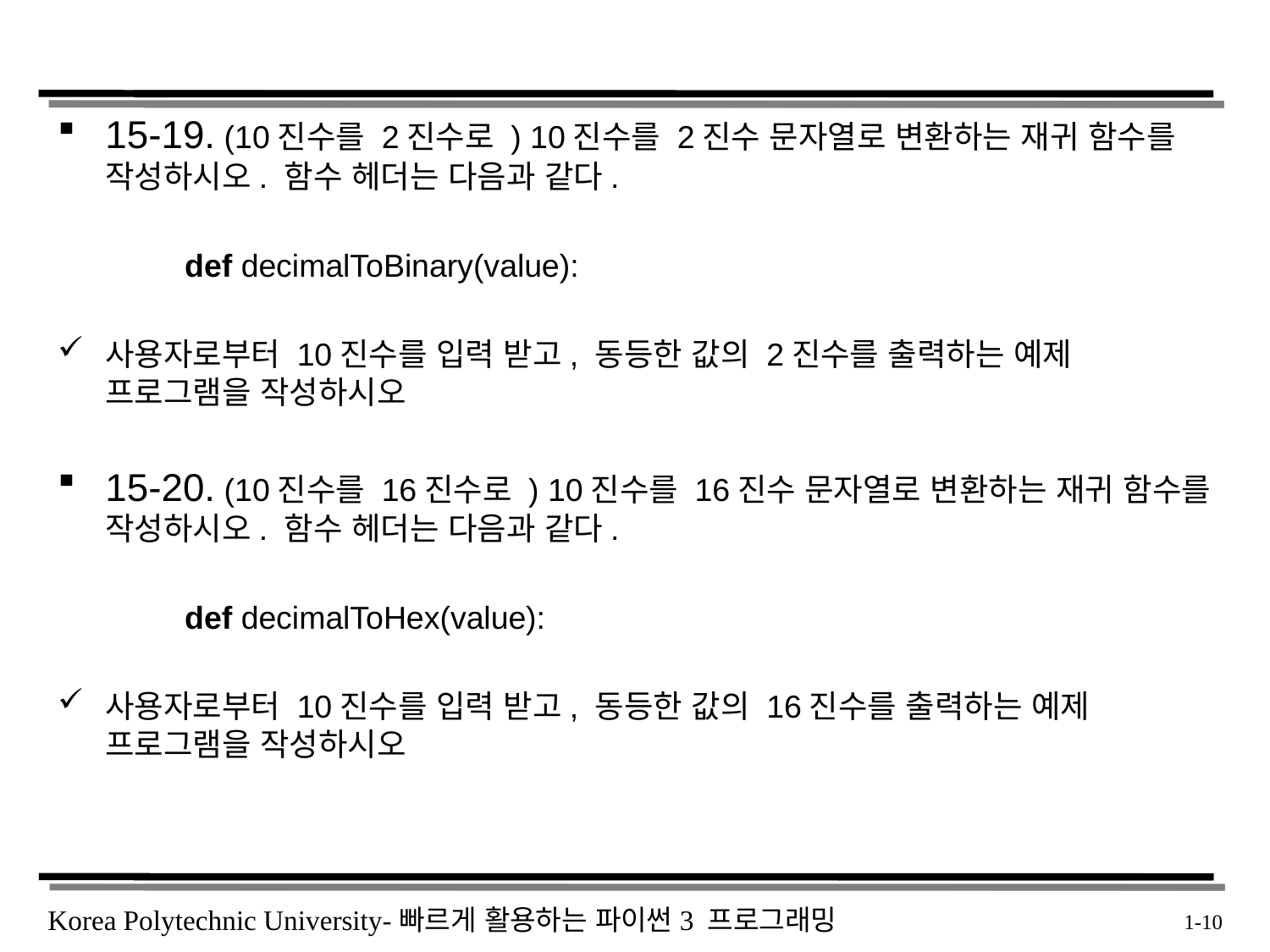

15-19. (10진수를 2진수로 ) 10진수를 2진수 문자열로 변환하는 재귀 함수를 작성하시오. 함수 헤더는 다음과 같다.

	def decimalToBinary(value):

사용자로부터 10진수를 입력 받고, 동등한 값의 2진수를 출력하는 예제 프로그램을 작성하시오

15-20. (10진수를 16진수로 ) 10진수를 16진수 문자열로 변환하는 재귀 함수를 작성하시오. 함수 헤더는 다음과 같다.

	def decimalToHex(value):

사용자로부터 10진수를 입력 받고, 동등한 값의 16진수를 출력하는 예제 프로그램을 작성하시오

 1-10